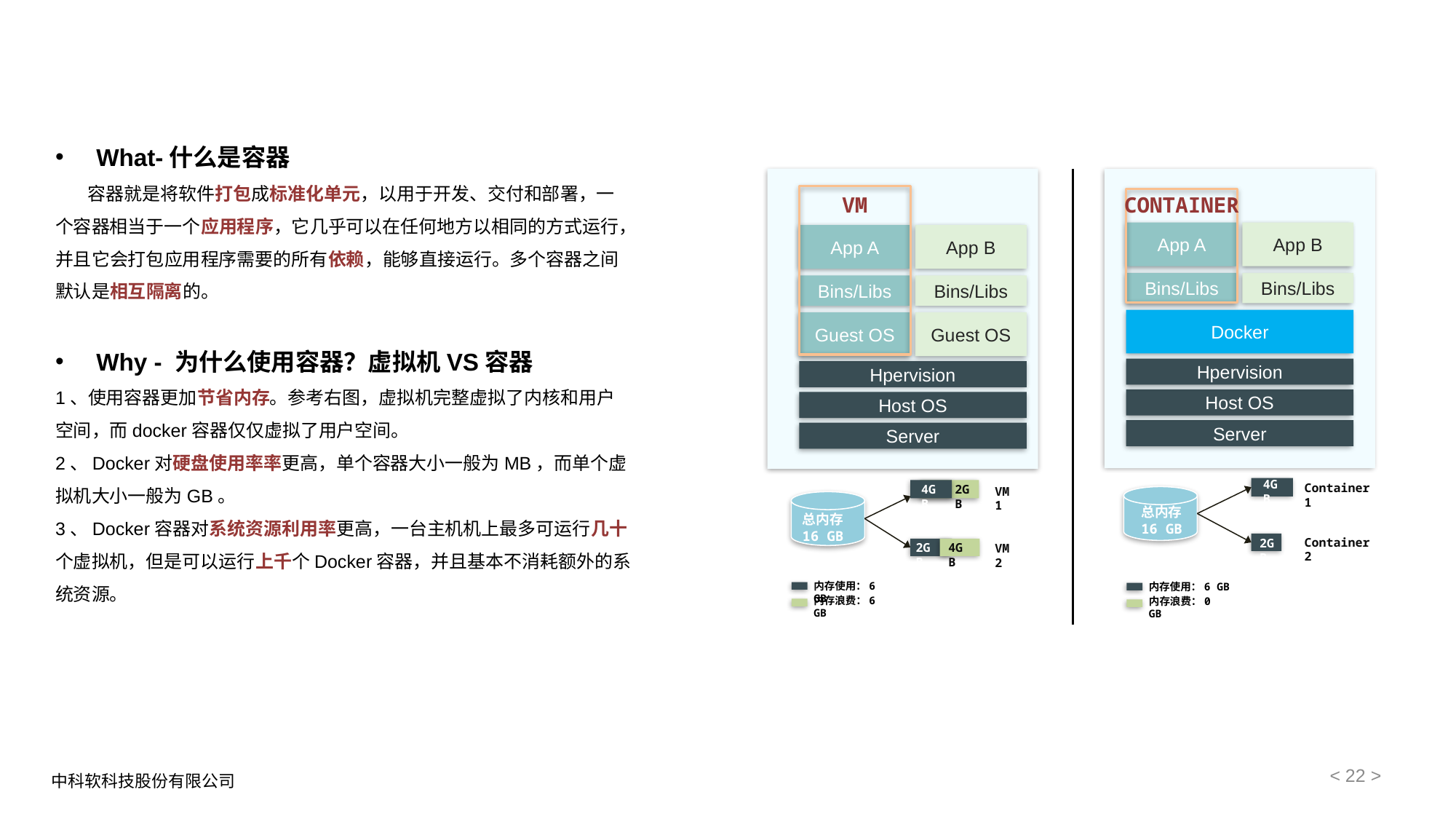

What-什么是容器
       容器就是将软件打包成标准化单元，以用于开发、交付和部署，一个容器相当于一个应用程序，它几乎可以在任何地方以相同的方式运行，并且它会打包应用程序需要的所有依赖，能够直接运行。多个容器之间默认是相互隔离的。

Why - 为什么使用容器？虚拟机VS容器
1、使用容器更加节省内存。参考右图，虚拟机完整虚拟了内核和用户空间，而docker容器仅仅虚拟了用户空间。
2、Docker对硬盘使用率率更高，单个容器大小一般为MB，而单个虚拟机大小一般为GB。
3、Docker容器对系统资源利用率更高，一台主机机上最多可运行几十个虚拟机，但是可以运行上千个Docker容器，并且基本不消耗额外的系统资源。

VM
CONTAINER

App A
App B
Bins/Libs
Bins/Libs
Docker
Hpervision
Host OS
Server
App A
App B
Bins/Libs
Bins/Libs
Guest OS
Guest OS
Hpervision
Host OS
Server
4GB
Container 1
4GB
2GB

VM1

总内存
16 GB
总内存
16 GB
Container 2
2GB

4GB
2GB
VM2

内存使用：6 GB
内存使用：6 GB

内存浪费：6 GB
内存浪费：0 GB